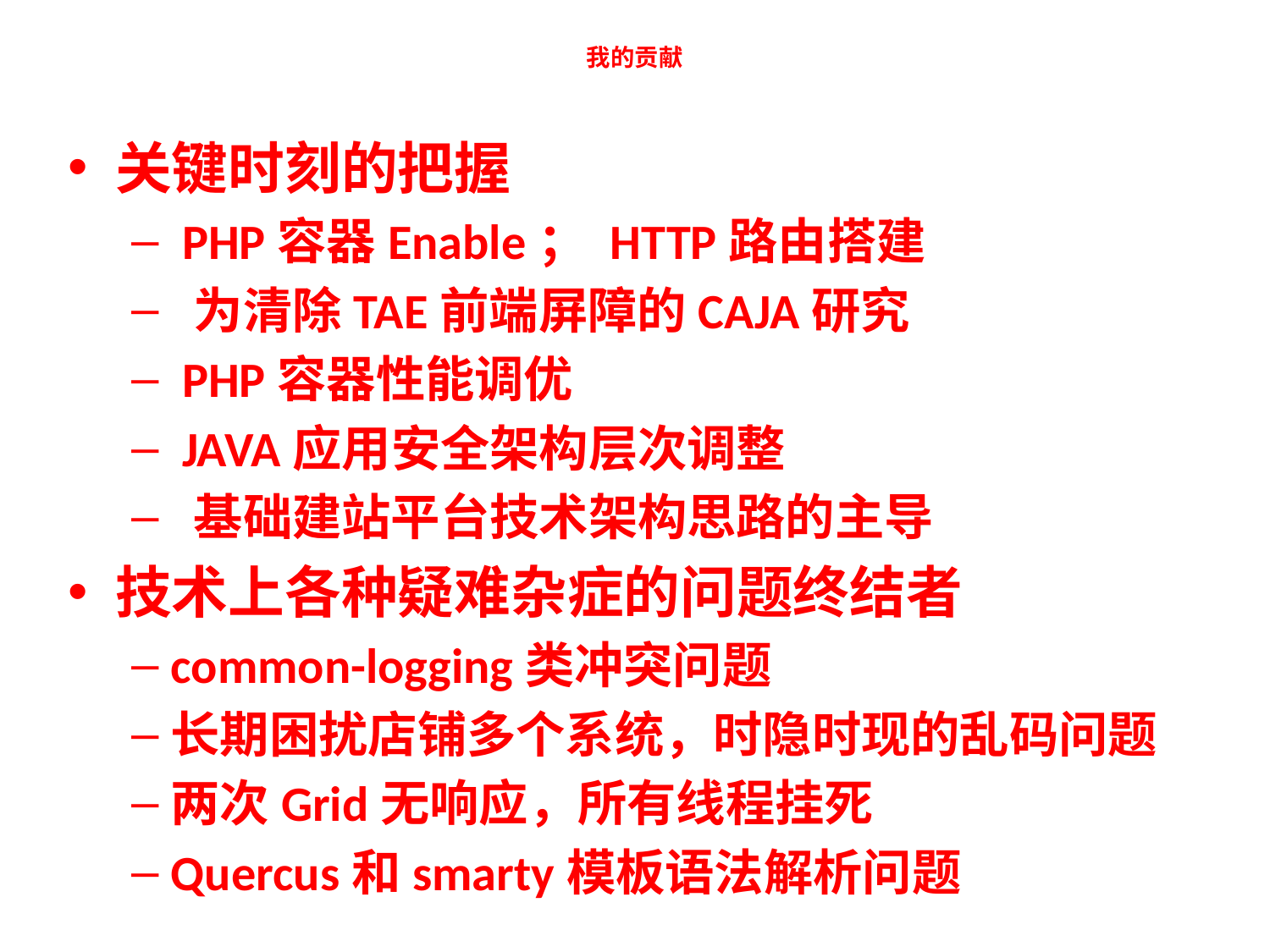

# 我的贡献
关键时刻的把握
 PHP容器Enable； HTTP路由搭建
 为清除TAE前端屏障的CAJA研究
 PHP容器性能调优
 JAVA应用安全架构层次调整
 基础建站平台技术架构思路的主导
技术上各种疑难杂症的问题终结者
common-logging类冲突问题
长期困扰店铺多个系统，时隐时现的乱码问题
两次Grid无响应，所有线程挂死
Quercus和smarty模板语法解析问题